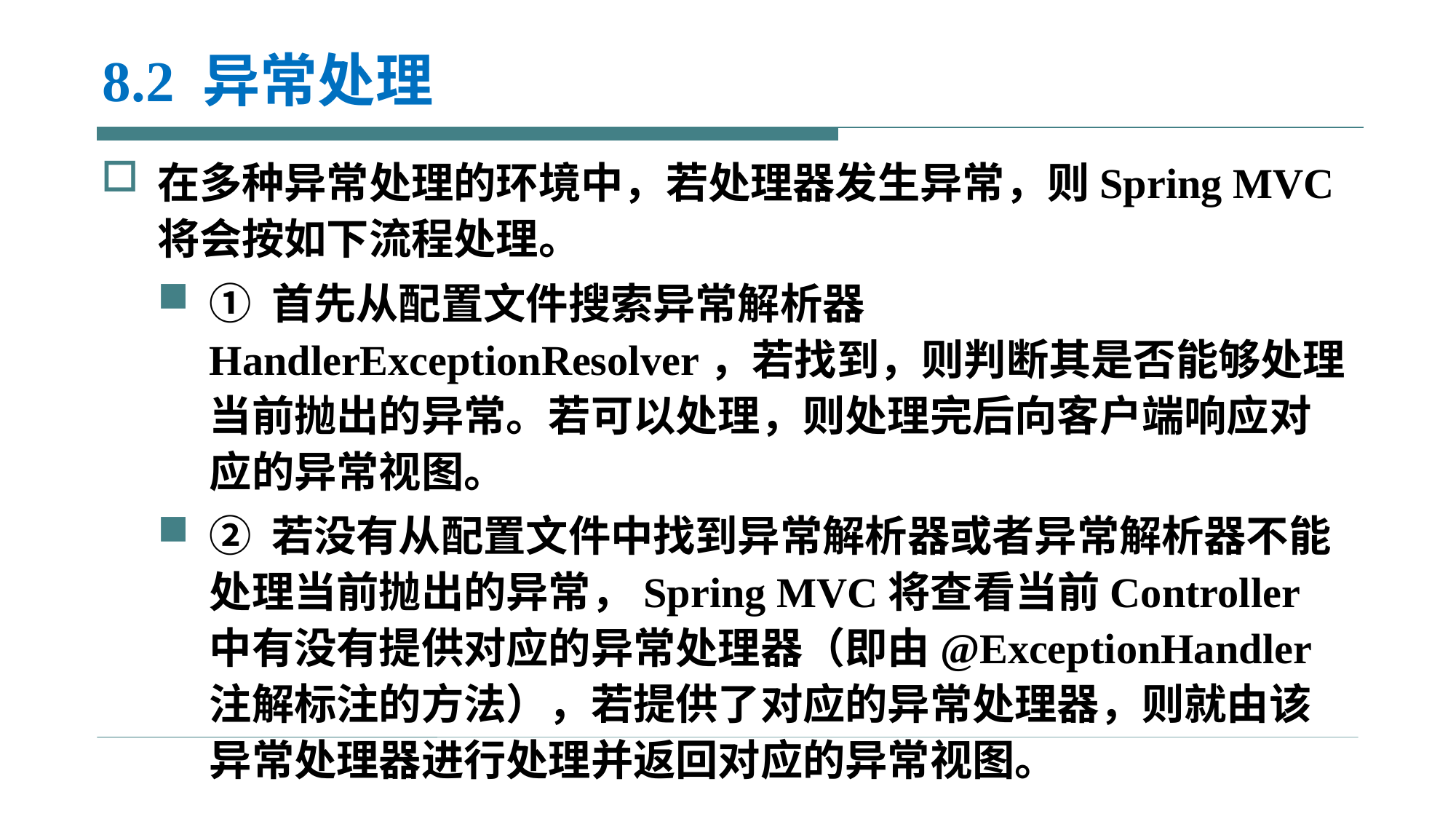

# 8.2 异常处理
在多种异常处理的环境中，若处理器发生异常，则Spring MVC将会按如下流程处理。
① 首先从配置文件搜索异常解析器HandlerExceptionResolver，若找到，则判断其是否能够处理当前抛出的异常。若可以处理，则处理完后向客户端响应对应的异常视图。
② 若没有从配置文件中找到异常解析器或者异常解析器不能处理当前抛出的异常，Spring MVC将查看当前Controller中有没有提供对应的异常处理器（即由@ExceptionHandler注解标注的方法），若提供了对应的异常处理器，则就由该异常处理器进行处理并返回对应的异常视图。
15